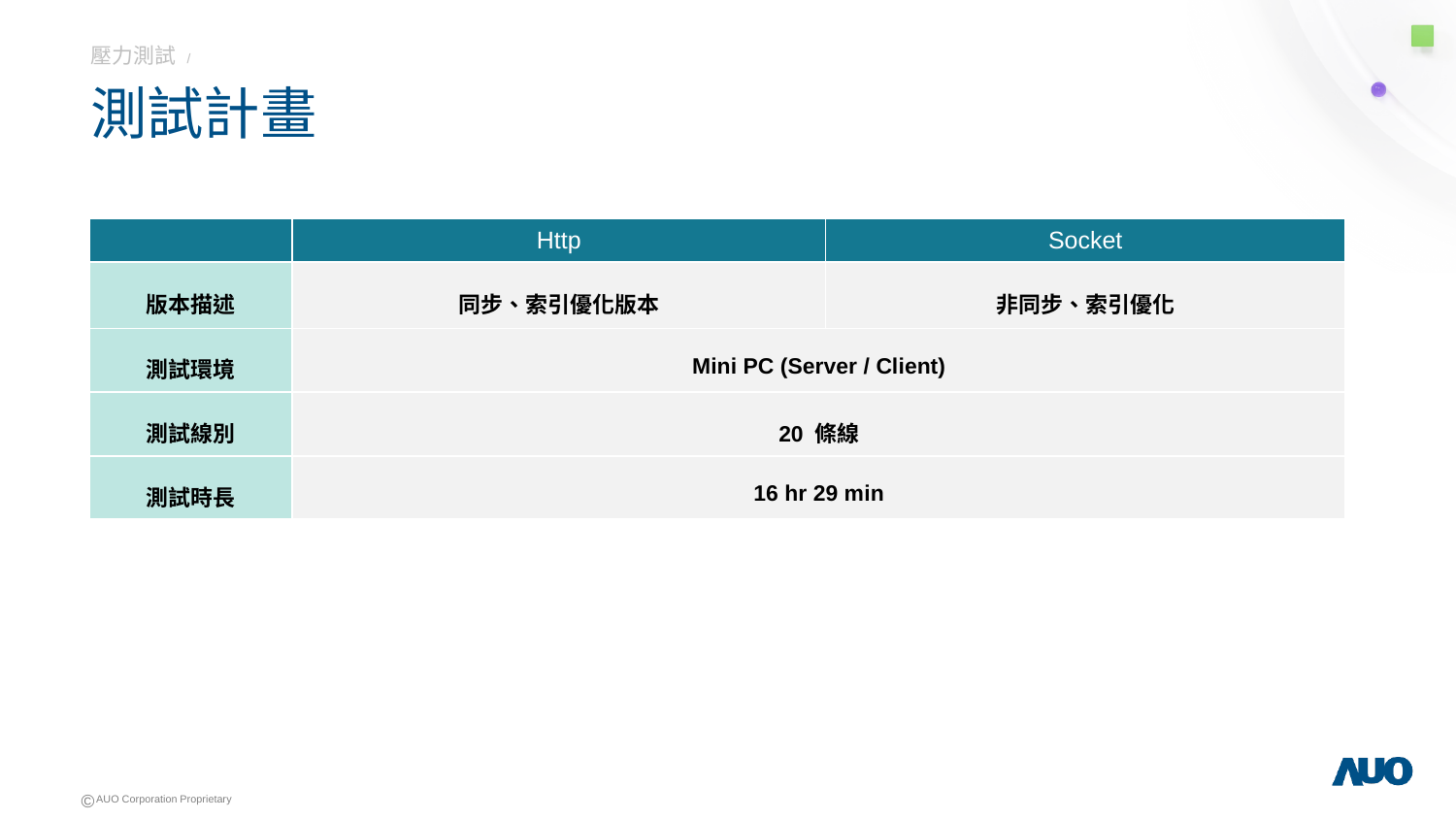

壓力測試 /
# 測試計畫
|  | Http | Socket |
| --- | --- | --- |
| 版本描述 | 同步、索引優化版本 | 非同步、索引優化 |
| 測試環境 | Mini PC (Server / Client) | Mini PC (Server / Client) |
| 測試線別 | 20 條線 |  |
| 測試時長 | 16 hr 29 min |  |